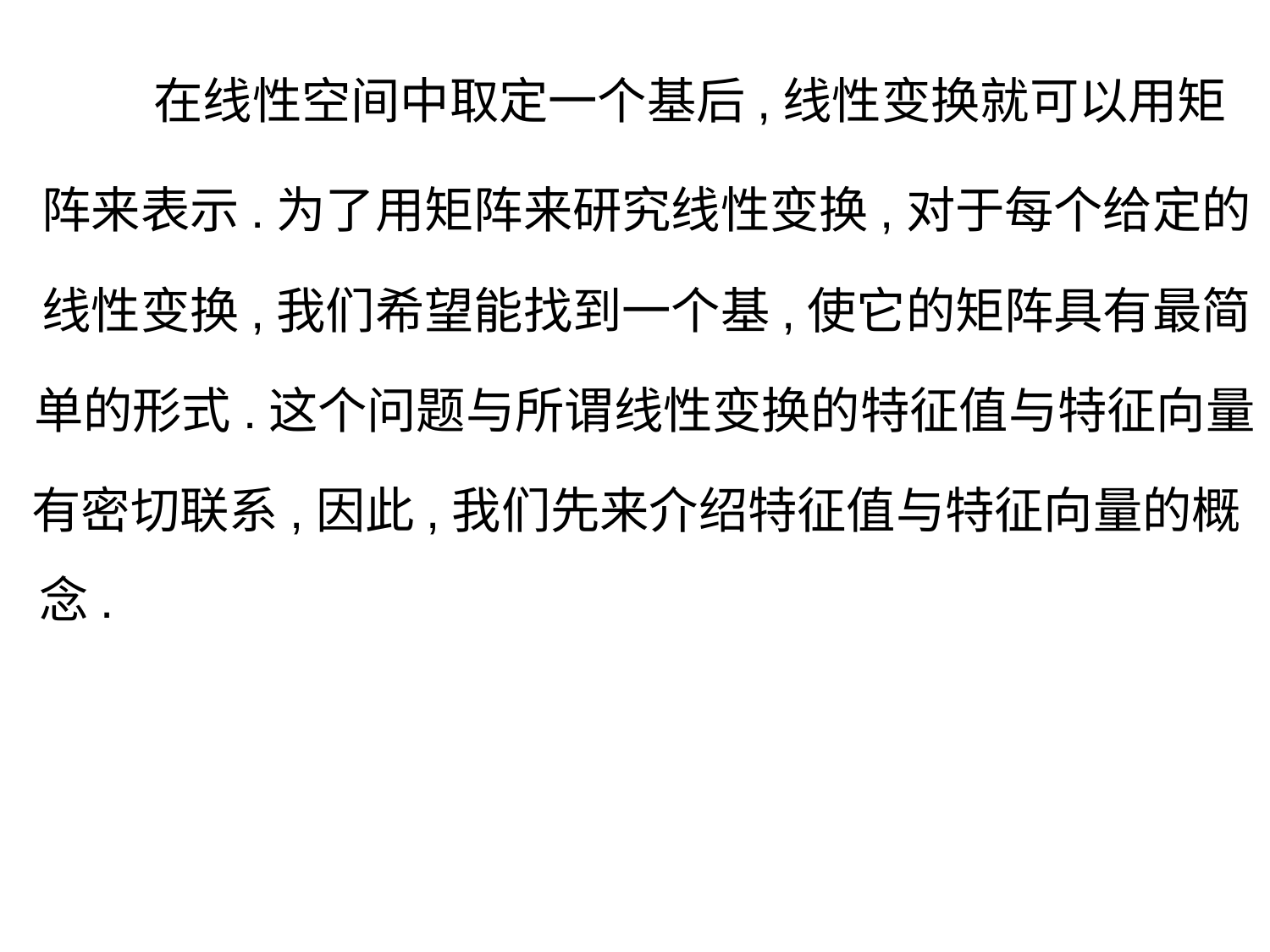

在线性空间中取定一个基后,线性变换就可以用矩
阵来表示.为了用矩阵来研究线性变换,对于每个给定的
线性变换,我们希望能找到一个基,使它的矩阵具有最简
单的形式.这个问题与所谓线性变换的特征值与特征向量
有密切联系,因此,我们先来介绍特征值与特征向量的概
念.